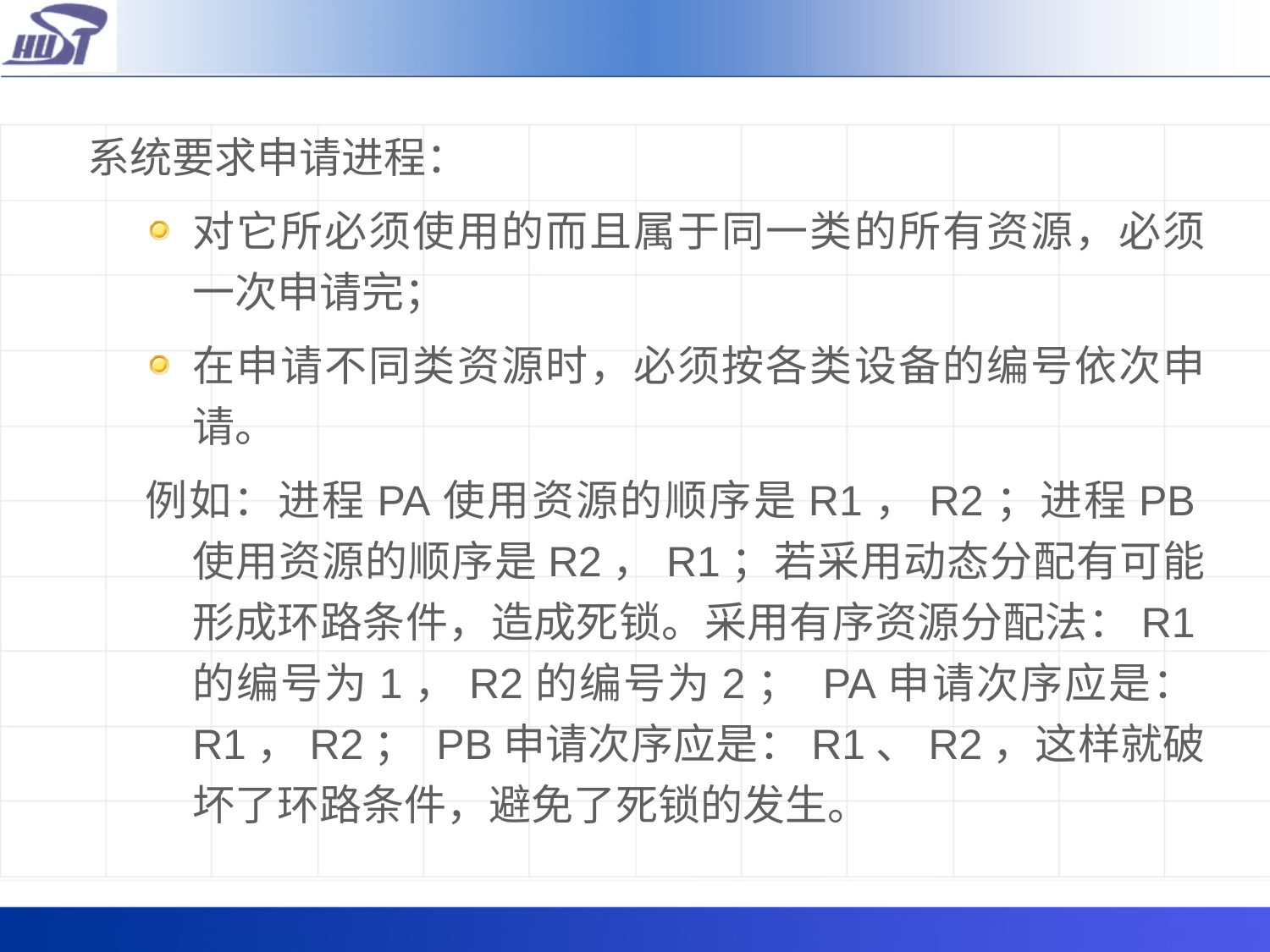

系统要求申请进程：
对它所必须使用的而且属于同一类的所有资源，必须一次申请完；
在申请不同类资源时，必须按各类设备的编号依次申请。
例如：进程PA使用资源的顺序是R1，R2；进程PB使用资源的顺序是R2，R1；若采用动态分配有可能形成环路条件，造成死锁。采用有序资源分配法：R1的编号为1，R2的编号为2； PA申请次序应是：R1，R2； PB申请次序应是：R1、R2，这样就破坏了环路条件，避免了死锁的发生。